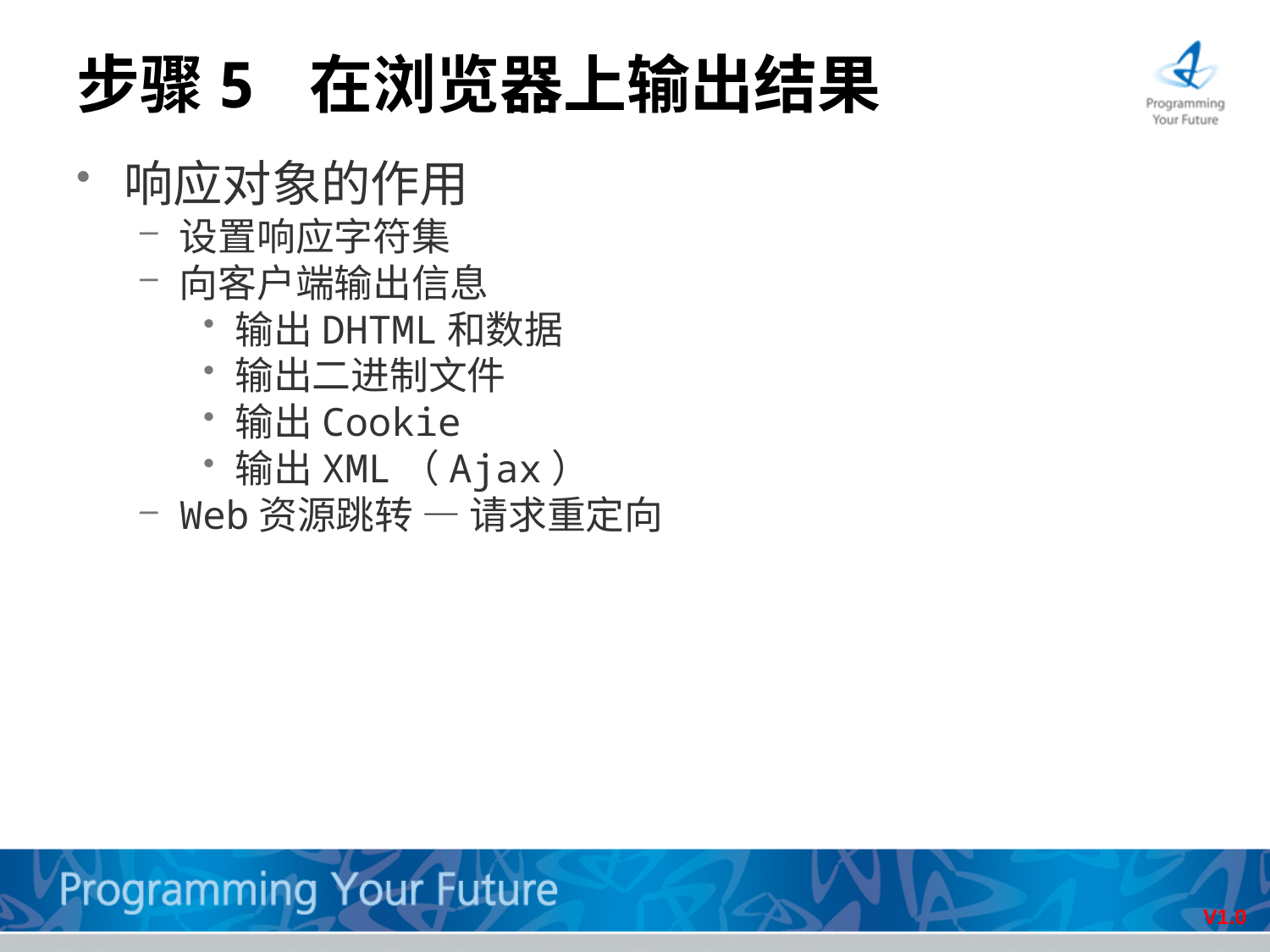

# 步骤5 在浏览器上输出结果
响应对象的作用
设置响应字符集
向客户端输出信息
输出DHTML和数据
输出二进制文件
输出Cookie
输出XML（Ajax）
Web资源跳转 — 请求重定向